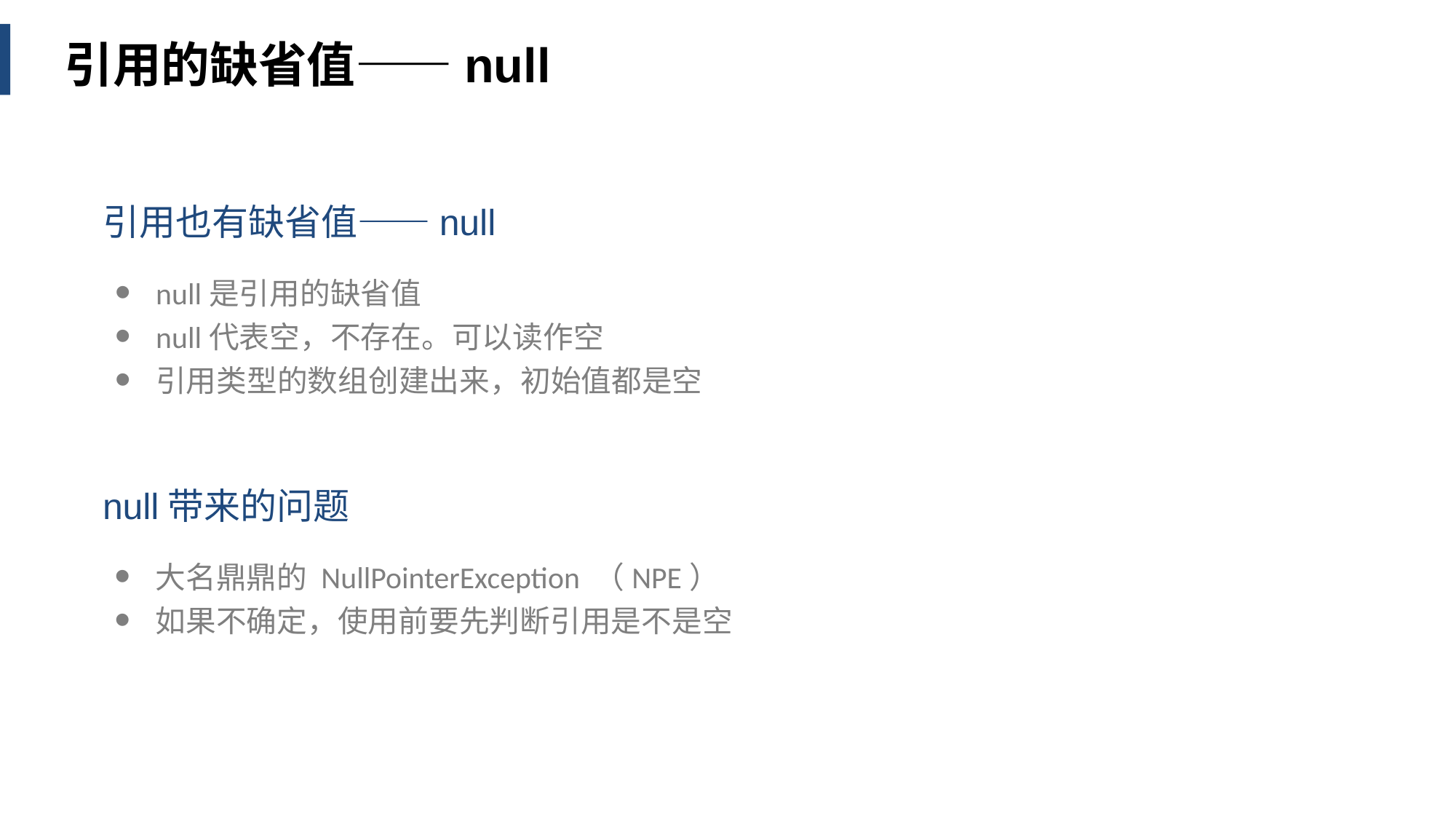

引用的缺省值——null
引用也有缺省值——null
null是引用的缺省值
null代表空，不存在。可以读作空
引用类型的数组创建出来，初始值都是空
null带来的问题
大名鼎鼎的 NullPointerException （NPE）
如果不确定，使用前要先判断引用是不是空